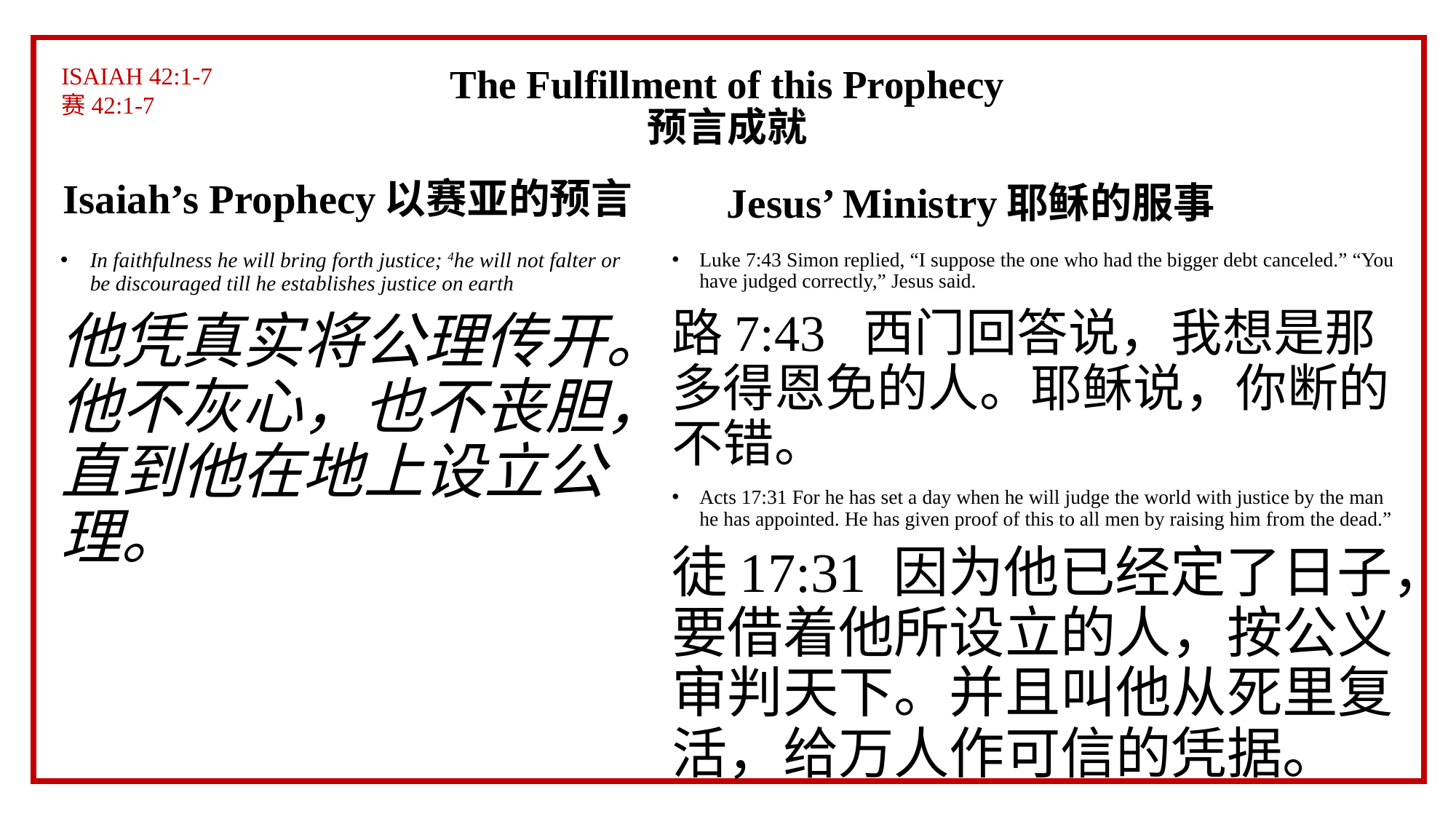

ISAIAH 42:1-7
赛42:1-7
# The Fulfillment of this Prophecy 预言成就
Isaiah’s Prophecy以赛亚的预言
Jesus’ Ministry耶稣的服事
In faithfulness he will bring forth justice; 4he will not falter or be discouraged till he establishes justice on earth
他凭真实将公理传开。他不灰心，也不丧胆，直到他在地上设立公理。
Luke 7:43 Simon replied, “I suppose the one who had the bigger debt canceled.” “You have judged correctly,” Jesus said.
路7:43  西门回答说，我想是那多得恩免的人。耶稣说，你断的不错。
Acts 17:31 For he has set a day when he will judge the world with justice by the man he has appointed. He has given proof of this to all men by raising him from the dead.”
徒17:31 因为他已经定了日子，要借着他所设立的人，按公义审判天下。并且叫他从死里复活，给万人作可信的凭据。